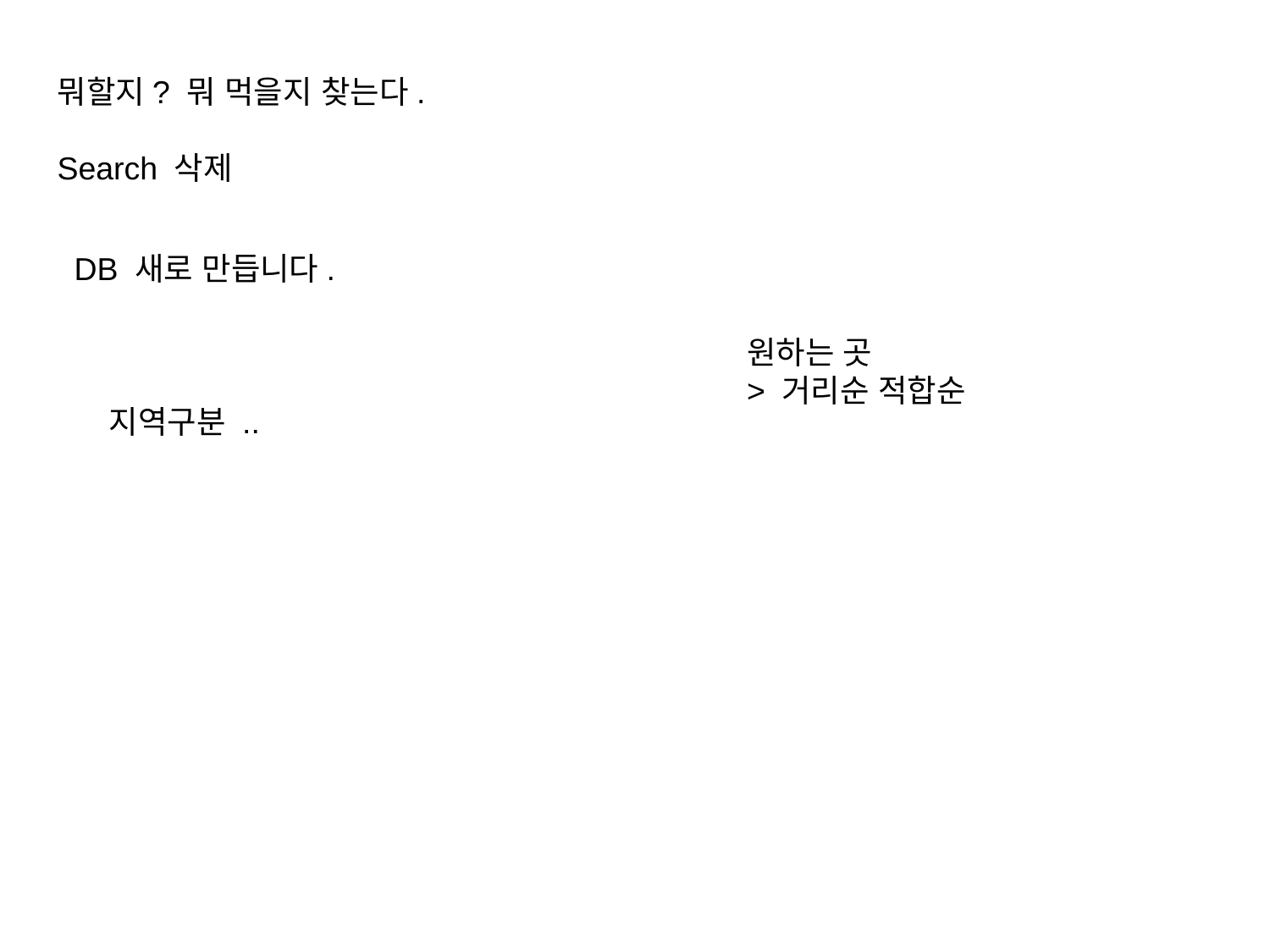

뭐할지? 뭐 먹을지 찾는다.

Search 삭제

DB 새로 만듭니다.
원하는 곳
> 거리순 적합순
지역구분 ..